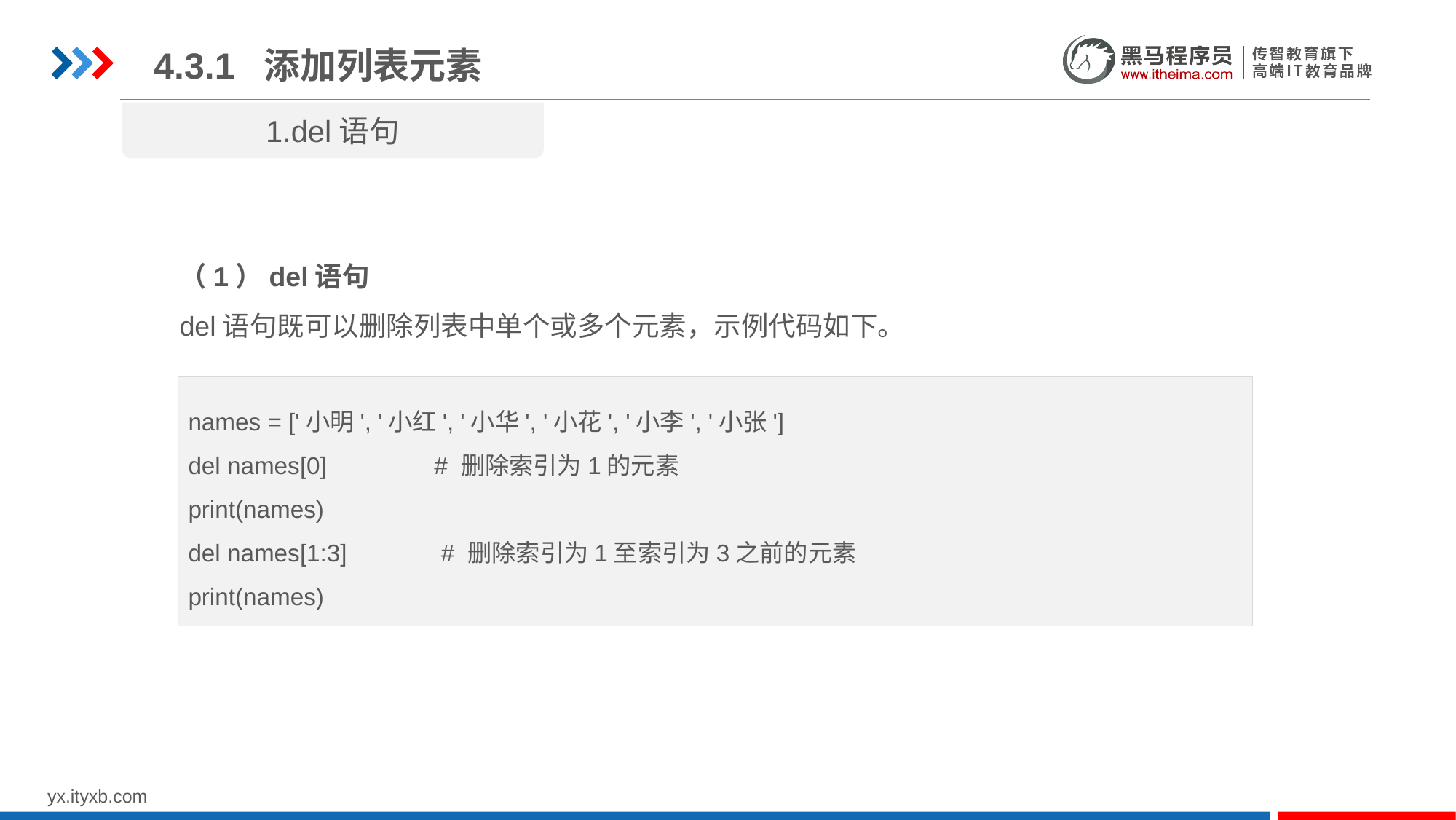

4.3.1  添加列表元素

1.del语句
（1）del语句
del语句既可以删除列表中单个或多个元素，示例代码如下。
names = ['小明', '小红', '小华', '小花', '小李', '小张']
del names[0]                # 删除索引为1的元素
print(names)
del names[1:3]              # 删除索引为1至索引为3之前的元素
print(names)